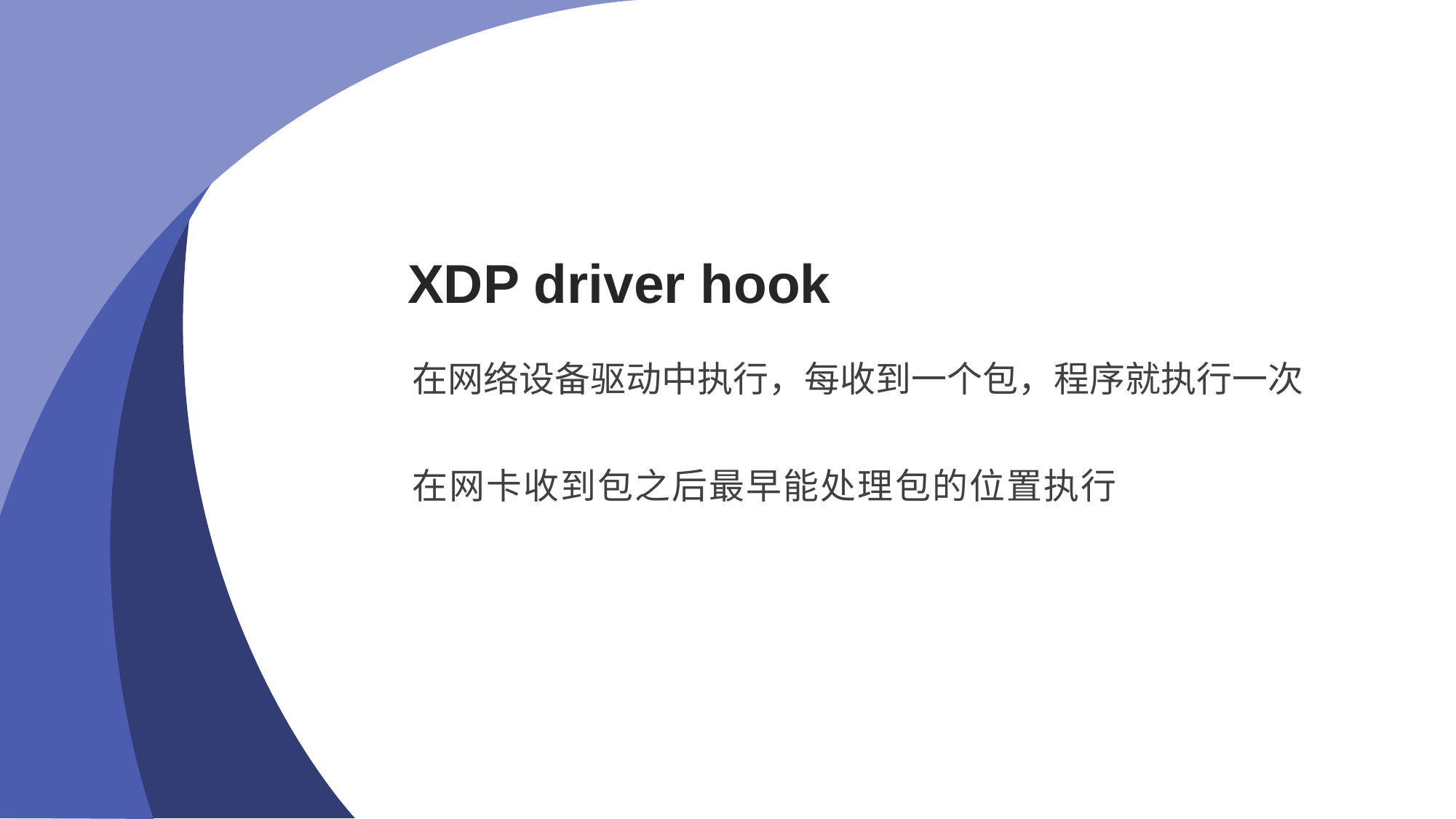

XDP driver hook
在网络设备驱动中执行，每收到一个包，程序就执行一次
在网卡收到包之后最早能处理包的位置执行